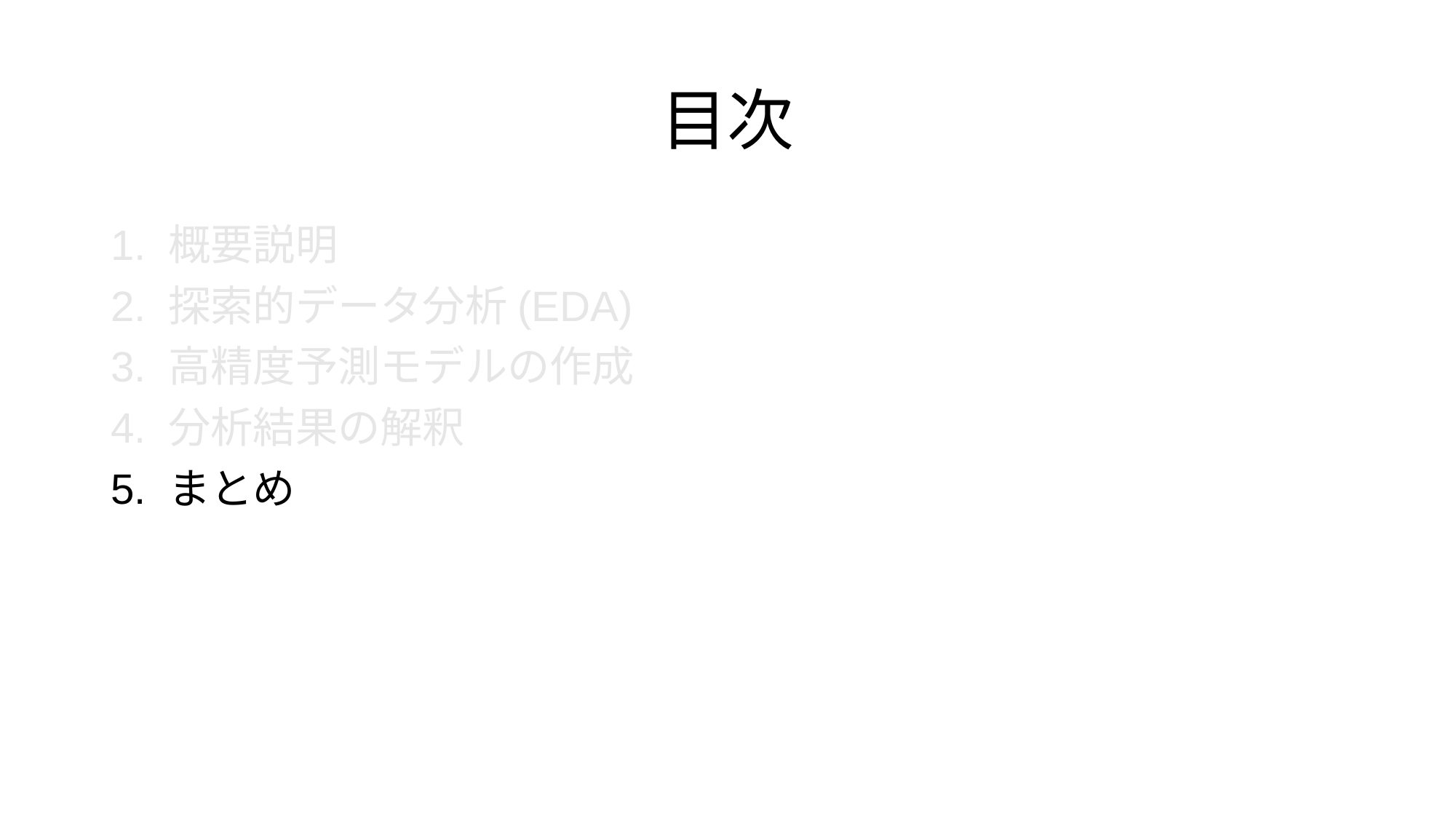

# 目次
1. 概要説明
2. 探索的データ分析(EDA)
3. 高精度予測モデルの作成
4. 分析結果の解釈
5. まとめ